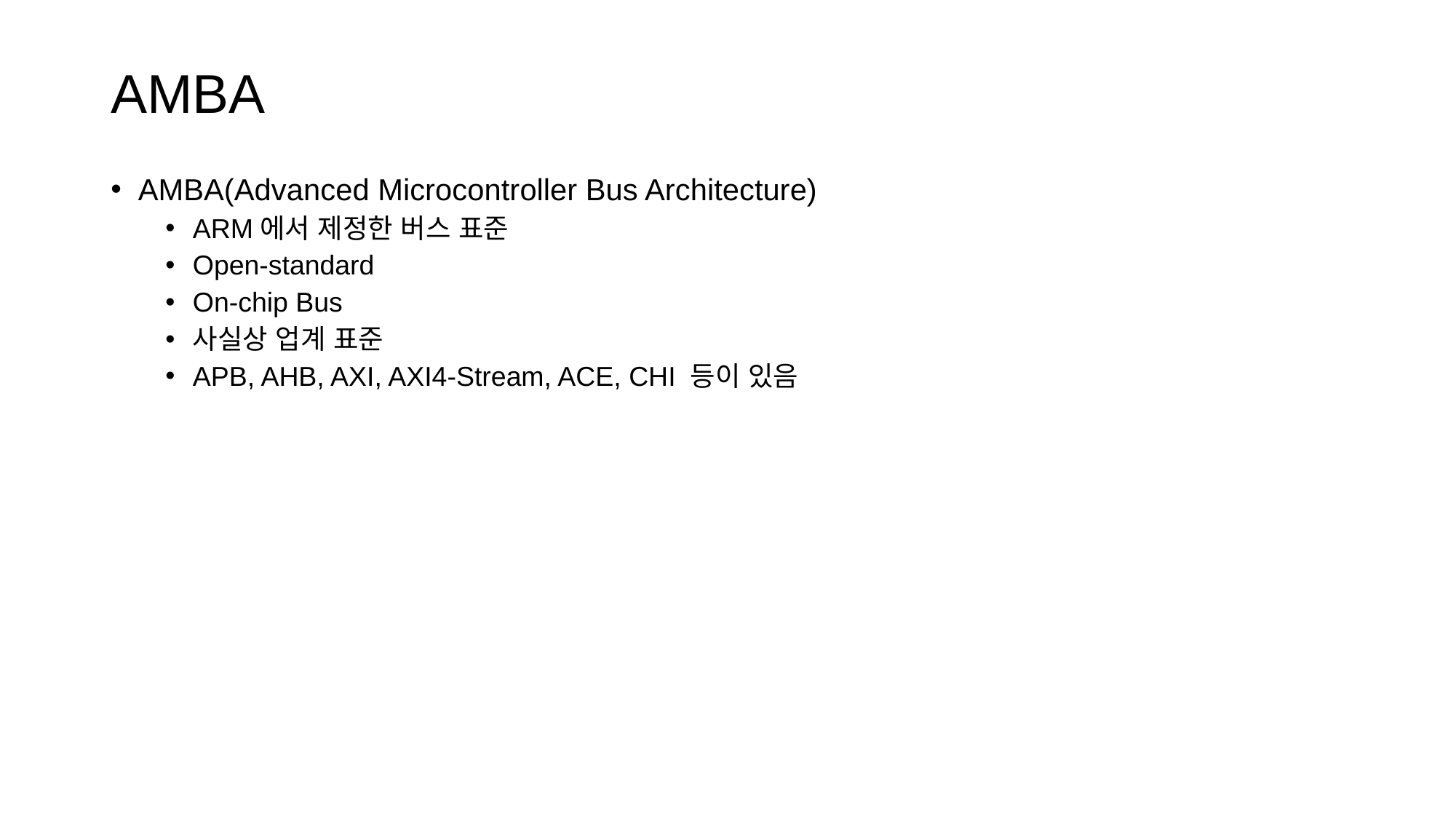

# AMBA
AMBA(Advanced Microcontroller Bus Architecture)
ARM에서 제정한 버스 표준
Open-standard
On-chip Bus
사실상 업계 표준
APB, AHB, AXI, AXI4-Stream, ACE, CHI 등이 있음